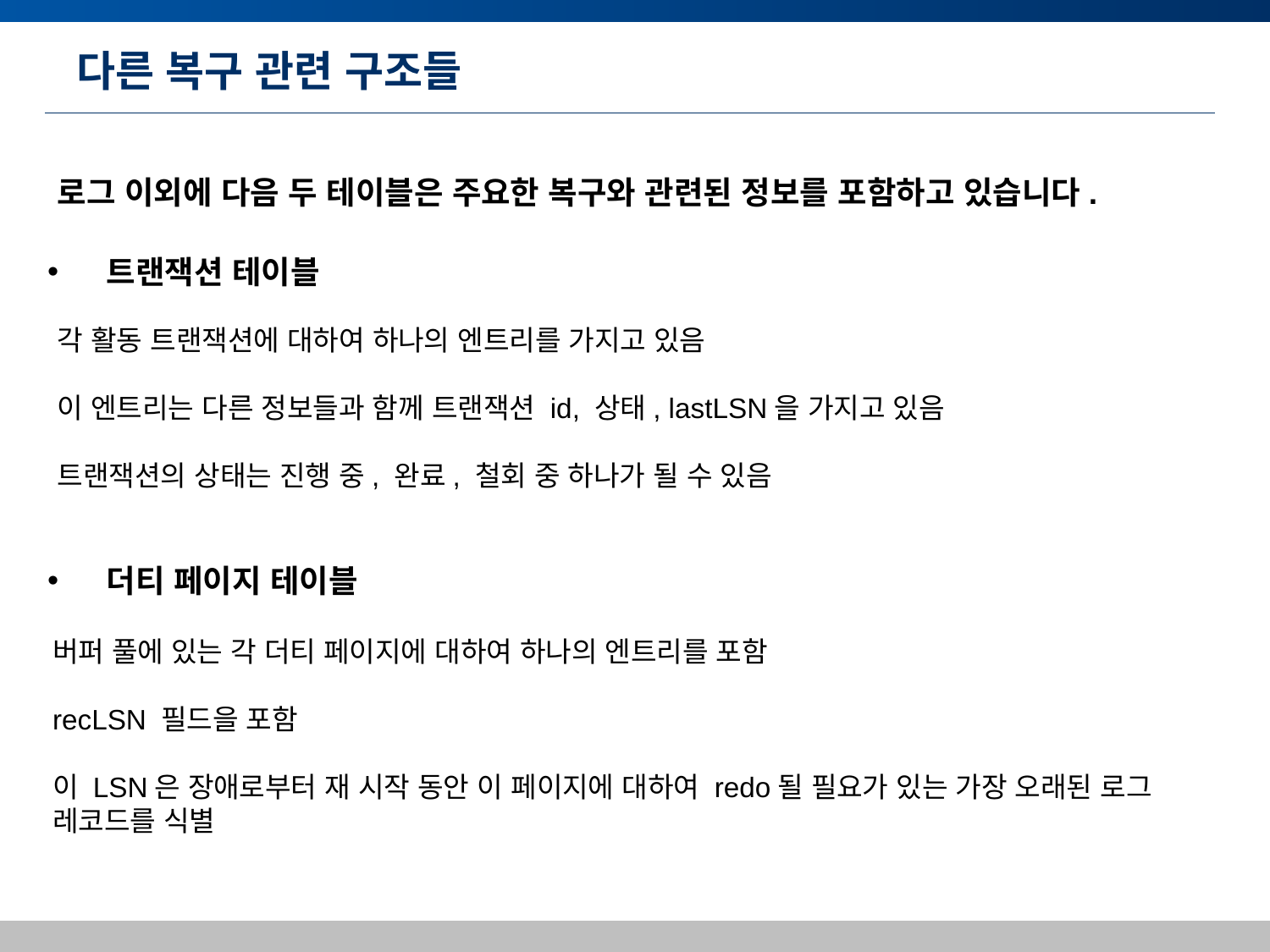

# 다른 복구 관련 구조들
로그 이외에 다음 두 테이블은 주요한 복구와 관련된 정보를 포함하고 있습니다.
   트랜잭션 테이블
각 활동 트랜잭션에 대하여 하나의 엔트리를 가지고 있음

이 엔트리는 다른 정보들과 함께 트랜잭션 id, 상태, lastLSN을 가지고 있음

트랜잭션의 상태는 진행 중, 완료, 철회 중 하나가 될 수 있음
   더티 페이지 테이블
버퍼 풀에 있는 각 더티 페이지에 대하여 하나의 엔트리를 포함

recLSN 필드을 포함

이 LSN은 장애로부터 재 시작 동안 이 페이지에 대하여 redo될 필요가 있는 가장 오래된 로그 레코드를 식별